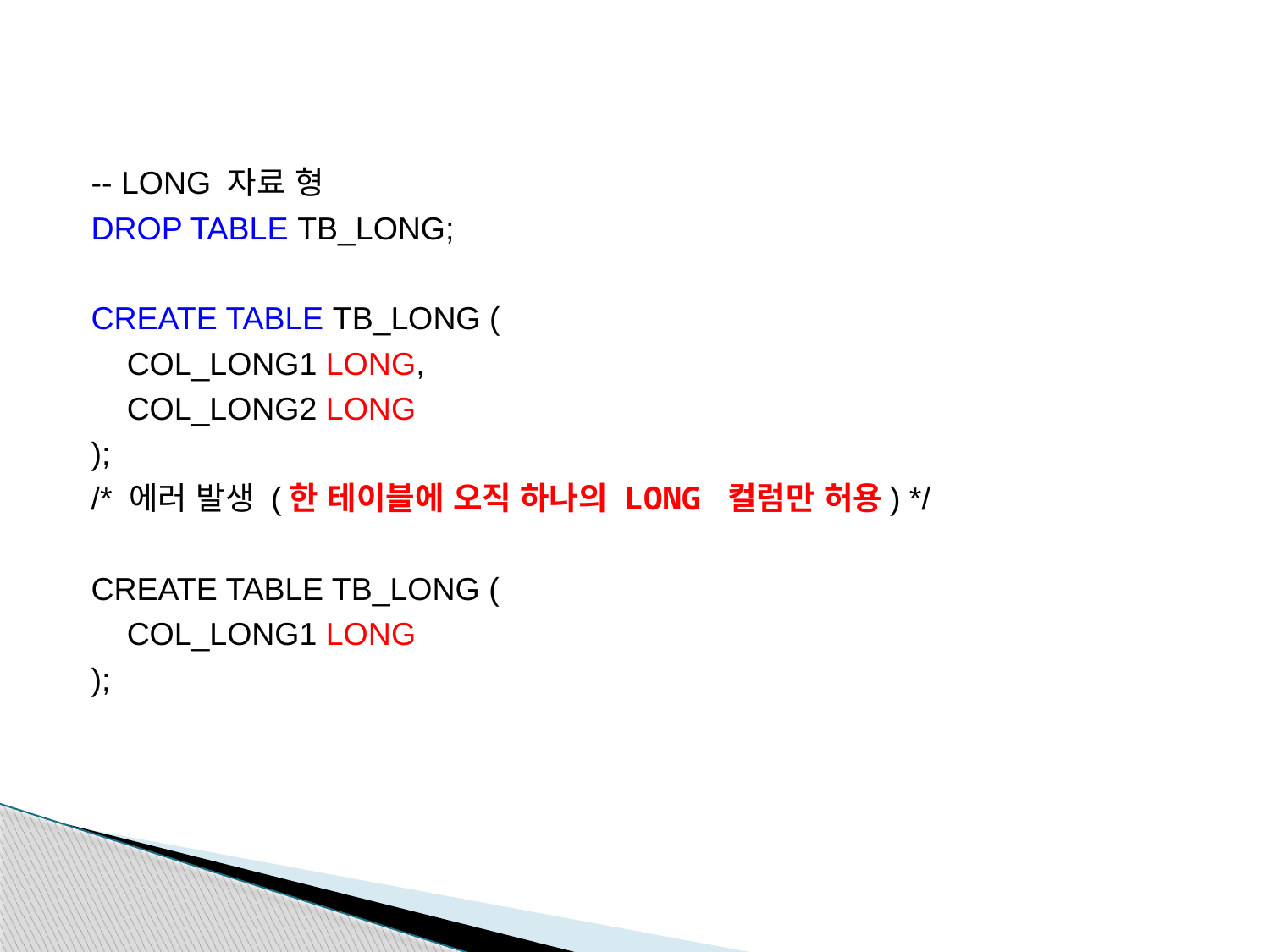

-- LONG 자료 형
DROP TABLE TB_LONG;

CREATE TABLE TB_LONG (
    COL_LONG1 LONG,
    COL_LONG2 LONG
);
/* 에러 발생 (한 테이블에 오직 하나의 LONG 컬럼만 허용) */

CREATE TABLE TB_LONG (
    COL_LONG1 LONG
);